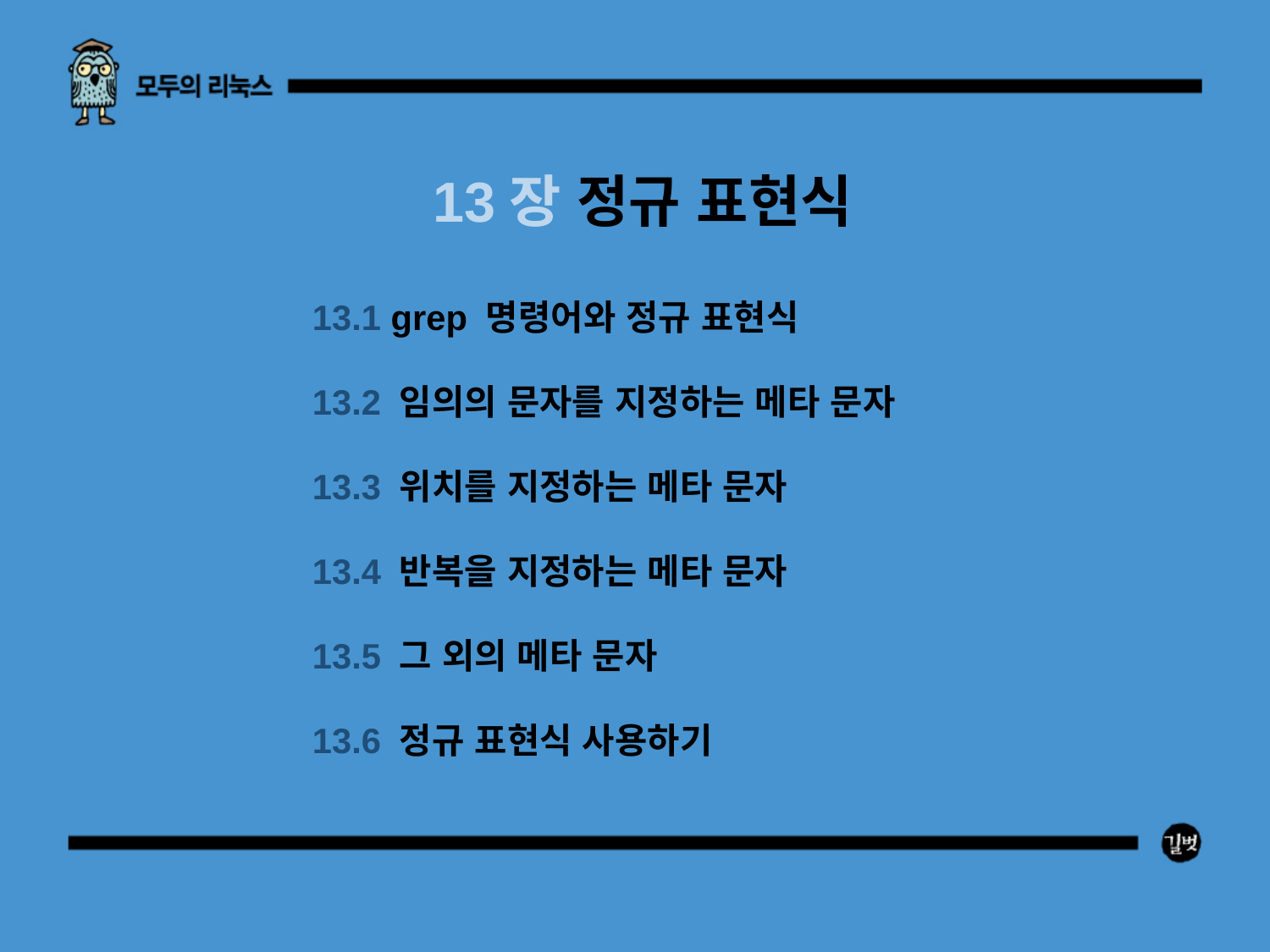

13장 정규 표현식
13.1 grep 명령어와 정규 표현식
13.2 임의의 문자를 지정하는 메타 문자
13.3 위치를 지정하는 메타 문자
13.4 반복을 지정하는 메타 문자
13.5 그 외의 메타 문자
13.6 정규 표현식 사용하기